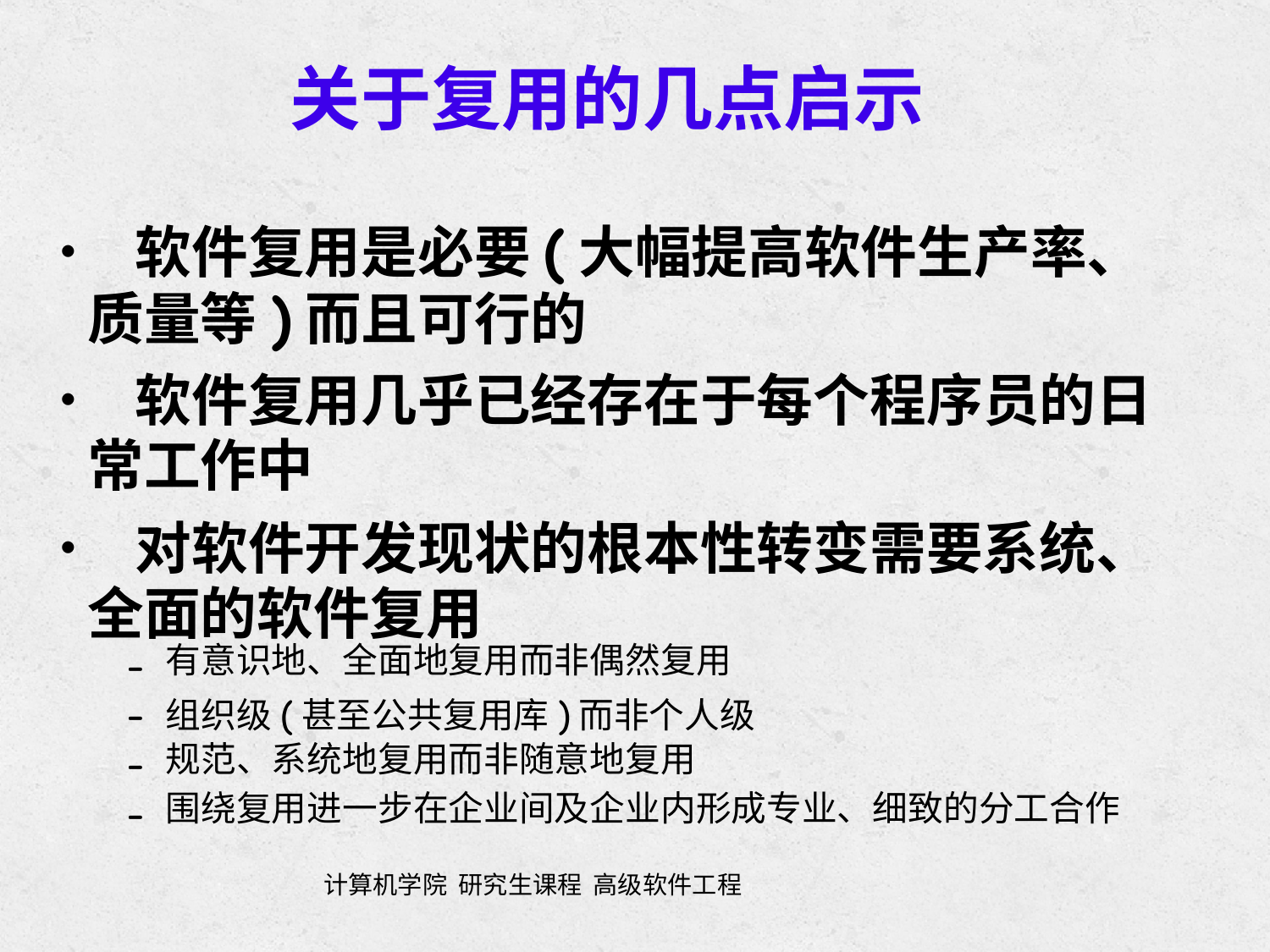

关于复用的几点启示

•  软件复用是必要(大幅提高软件生产率、
	质量等)而且可行的
•  软件复用几乎已经存在于每个程序员的日
	常工作中
•  对软件开发现状的根本性转变需要系统、
	全面的软件复用
–
–
–
–
有意识地、全面地复用而非偶然复用
组织级(甚至公共复用库)而非个人级
规范、系统地复用而非随意地复用
围绕复用进一步在企业间及企业内形成专业、细致的分工合作
计算机学院  研究生课程  高级软件工程